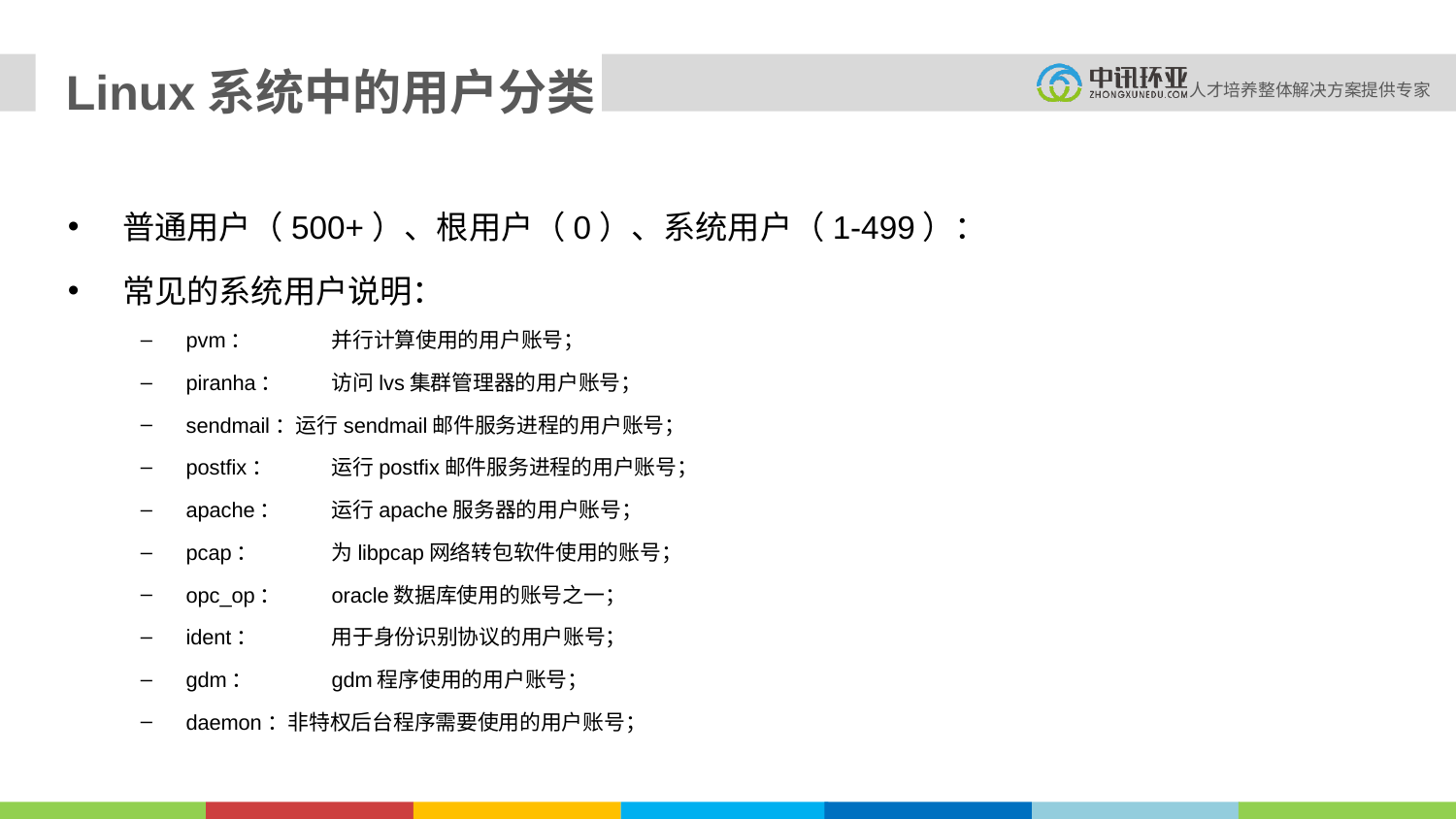

# Linux系统中的用户分类
普通用户（500+）、根用户（0）、系统用户（1-499）：
常见的系统用户说明：
pvm：	并行计算使用的用户账号；
piranha：	访问lvs集群管理器的用户账号；
sendmail：运行sendmail邮件服务进程的用户账号；
postfix：	运行postfix邮件服务进程的用户账号；
apache：	运行apache服务器的用户账号；
pcap：	为libpcap网络转包软件使用的账号；
opc_op：	oracle数据库使用的账号之一；
ident：	用于身份识别协议的用户账号；
gdm：	gdm程序使用的用户账号；
daemon：非特权后台程序需要使用的用户账号；